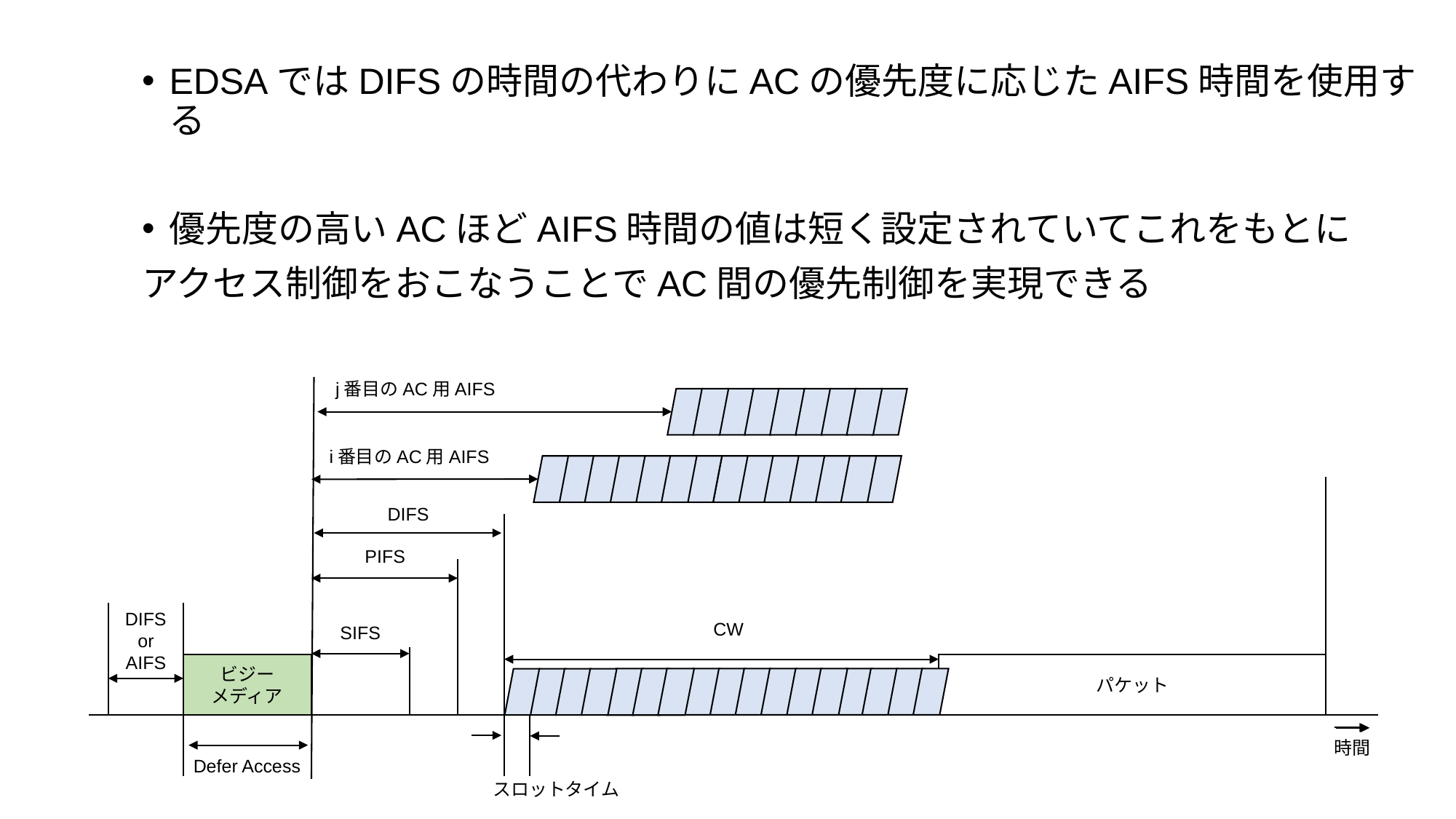

EDSAではDIFSの時間の代わりにACの優先度に応じたAIFS時間を使用する

優先度の高いACほどAIFS時間の値は短く設定されていてこれをもとに
アクセス制御をおこなうことでAC間の優先制御を実現できる

j番目のAC用AIFS

i番目のAC用AIFS

DIFS
PIFS
DIFS
or
AIFS
CW
SIFS
ビジー
メディア
パケット

時間
Defer Access
スロットタイム